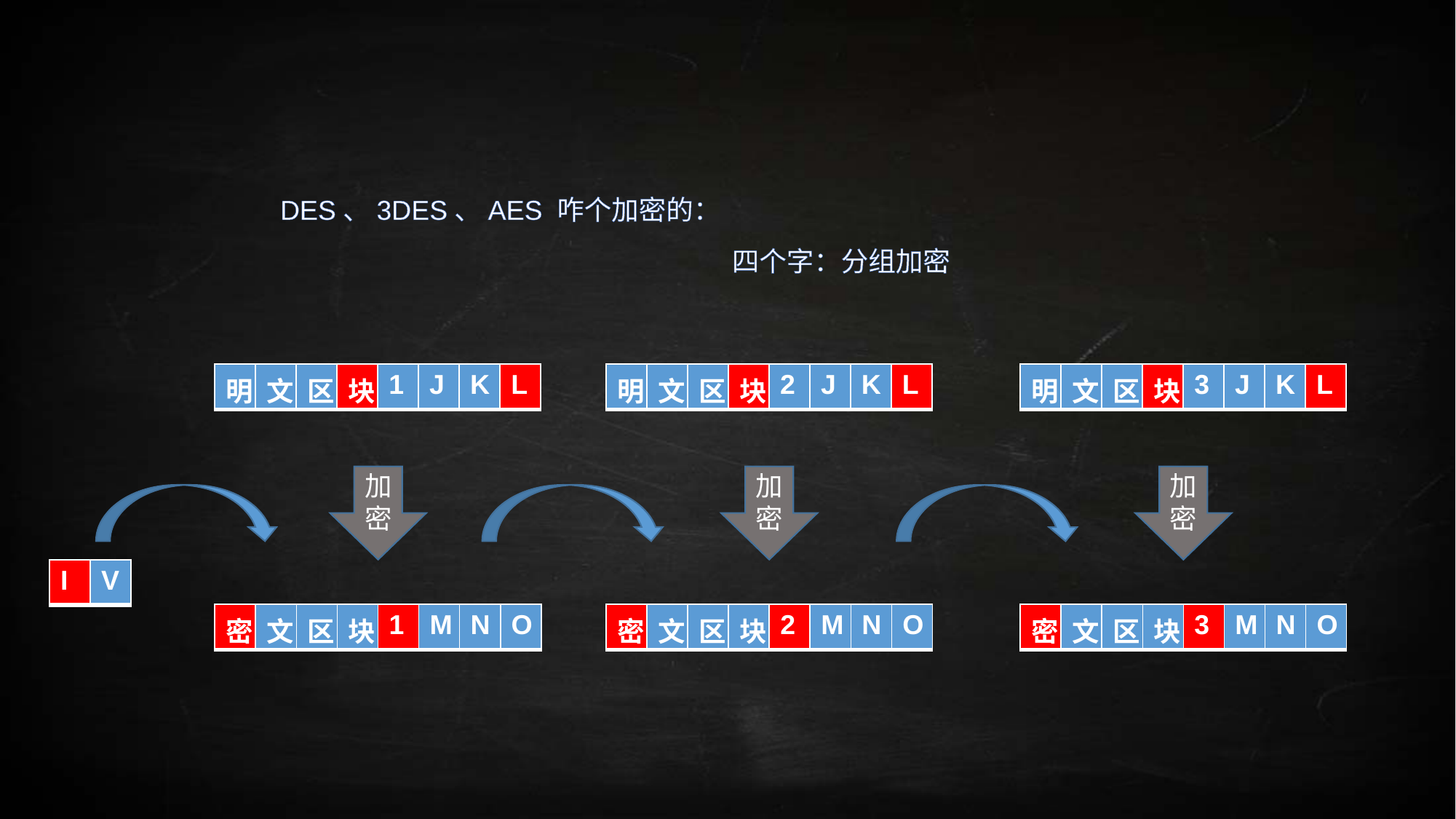

DES、3DES、AES 咋个加密的：
四个字：分组加密
| 明 | 文 | 区 | 块 | 1 | J | K | L |
| --- | --- | --- | --- | --- | --- | --- | --- |
| 明 | 文 | 区 | 块 | 2 | J | K | L |
| --- | --- | --- | --- | --- | --- | --- | --- |
| 明 | 文 | 区 | 块 | 3 | J | K | L |
| --- | --- | --- | --- | --- | --- | --- | --- |
加密
加密
加密

| I | V |
| --- | --- |
| 密 | 文 | 区 | 块 | 1 | M | N | O |
| --- | --- | --- | --- | --- | --- | --- | --- |
| 密 | 文 | 区 | 块 | 2 | M | N | O |
| --- | --- | --- | --- | --- | --- | --- | --- |
| 密 | 文 | 区 | 块 | 3 | M | N | O |
| --- | --- | --- | --- | --- | --- | --- | --- |